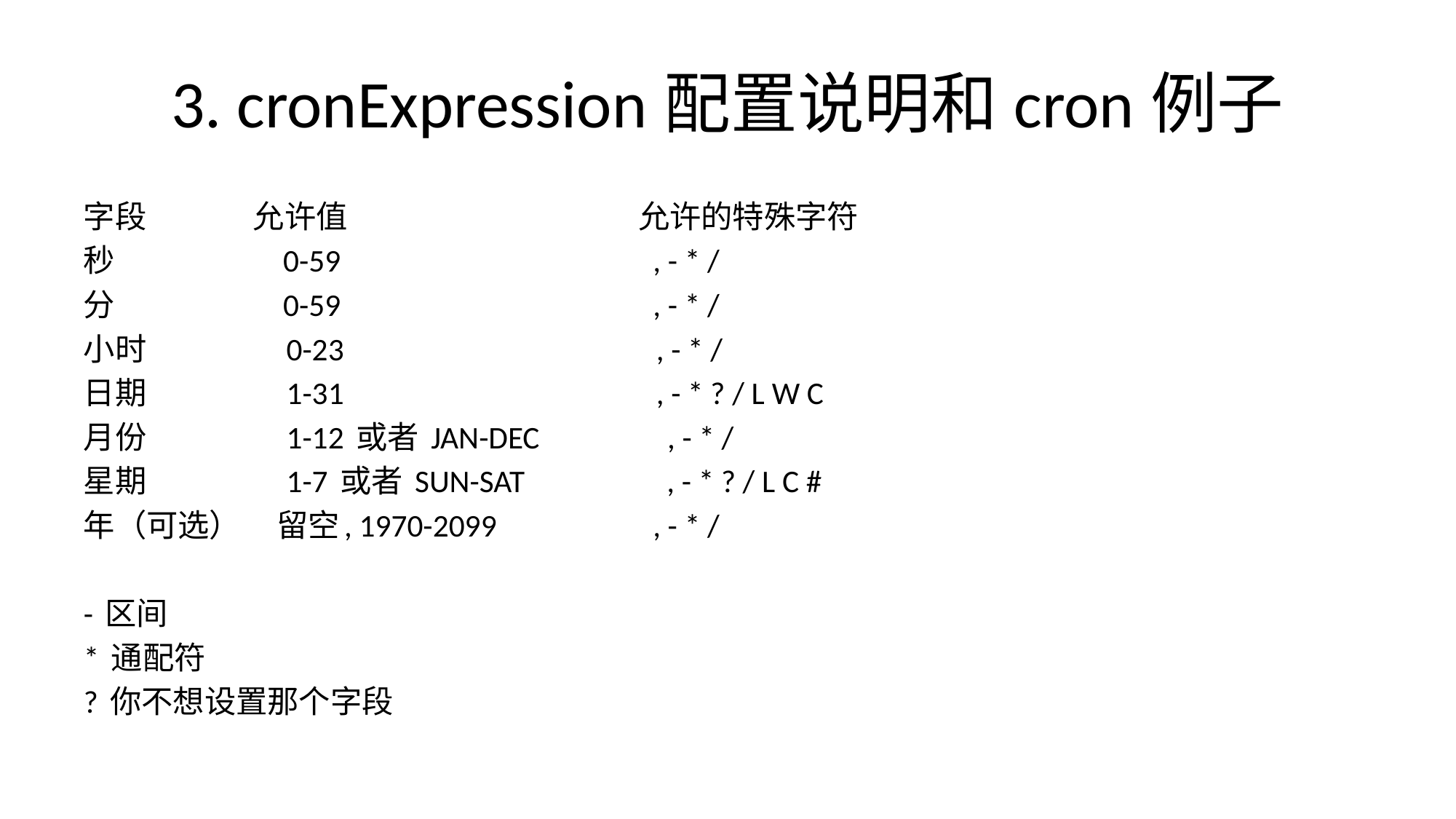

# 3. cronExpression配置说明和cron例子
字段               允许值                                         允许的特殊字符
秒                       0-59                                            , - * /
分                       0-59                                            , - * /
小时                   0-23                                            , - * /
日期                   1-31                                            , - * ? / L W C
月份                   1-12 或者 JAN-DEC                  , - * /
星期                   1-7 或者 SUN-SAT                    , - * ? / L C #
年（可选）     留空, 1970-2099                      , - * /

- 区间
* 通配符
? 你不想设置那个字段